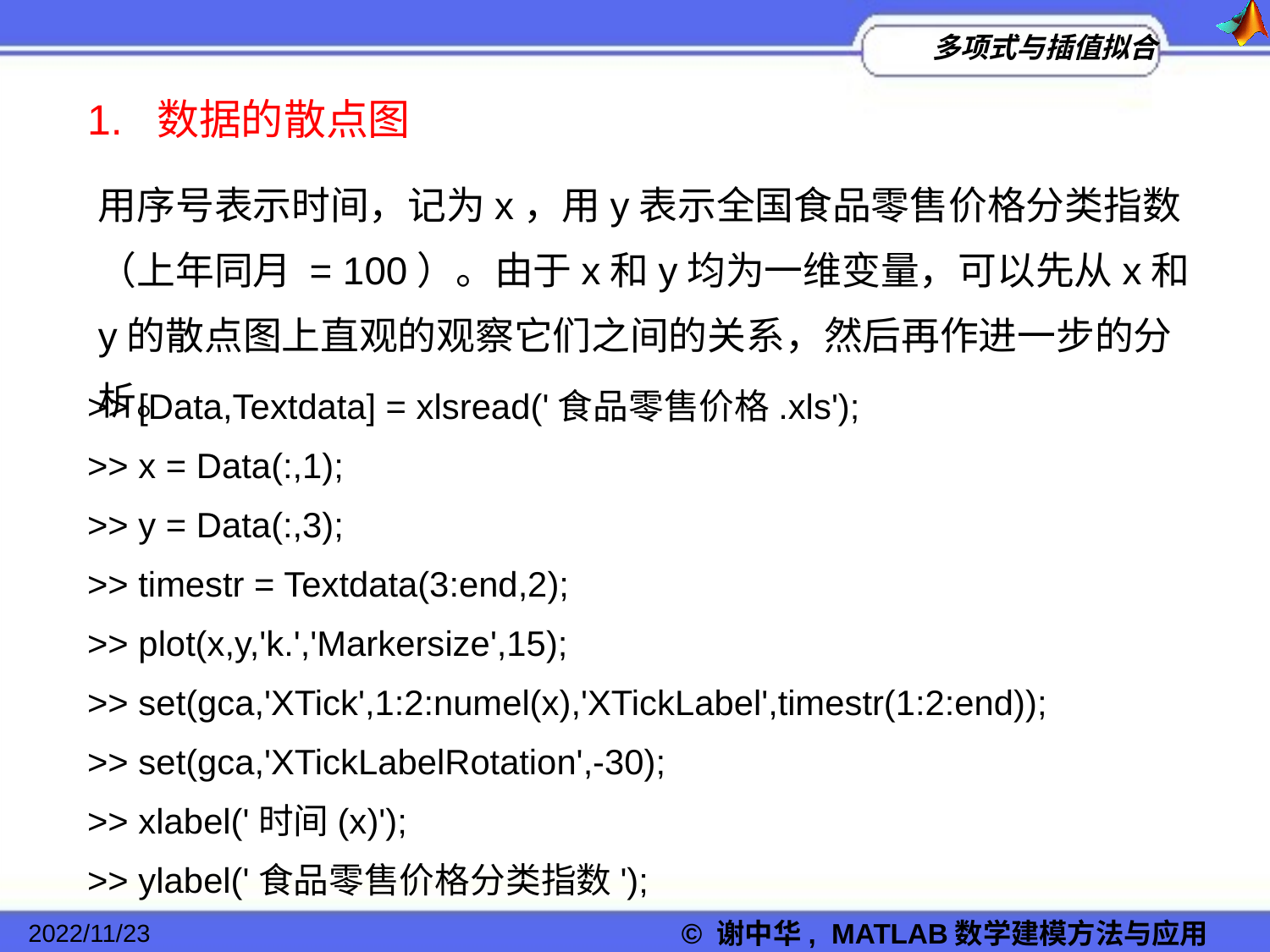

1.  数据的散点图
用序号表示时间，记为x，用y表示全国食品零售价格分类指数（上年同月 = 100）。由于x和y均为一维变量，可以先从x和y的散点图上直观的观察它们之间的关系，然后再作进一步的分析。
>> [Data,Textdata] = xlsread('食品零售价格.xls');
>> x = Data(:,1);
>> y = Data(:,3);
>> timestr = Textdata(3:end,2);
>> plot(x,y,'k.','Markersize',15);
>> set(gca,'XTick',1:2:numel(x),'XTickLabel',timestr(1:2:end));
>> set(gca,'XTickLabelRotation',-30);
>> xlabel('时间(x)');
>> ylabel('食品零售价格分类指数');
© 谢中华,  MATLAB数学建模方法与应用
2022/11/23